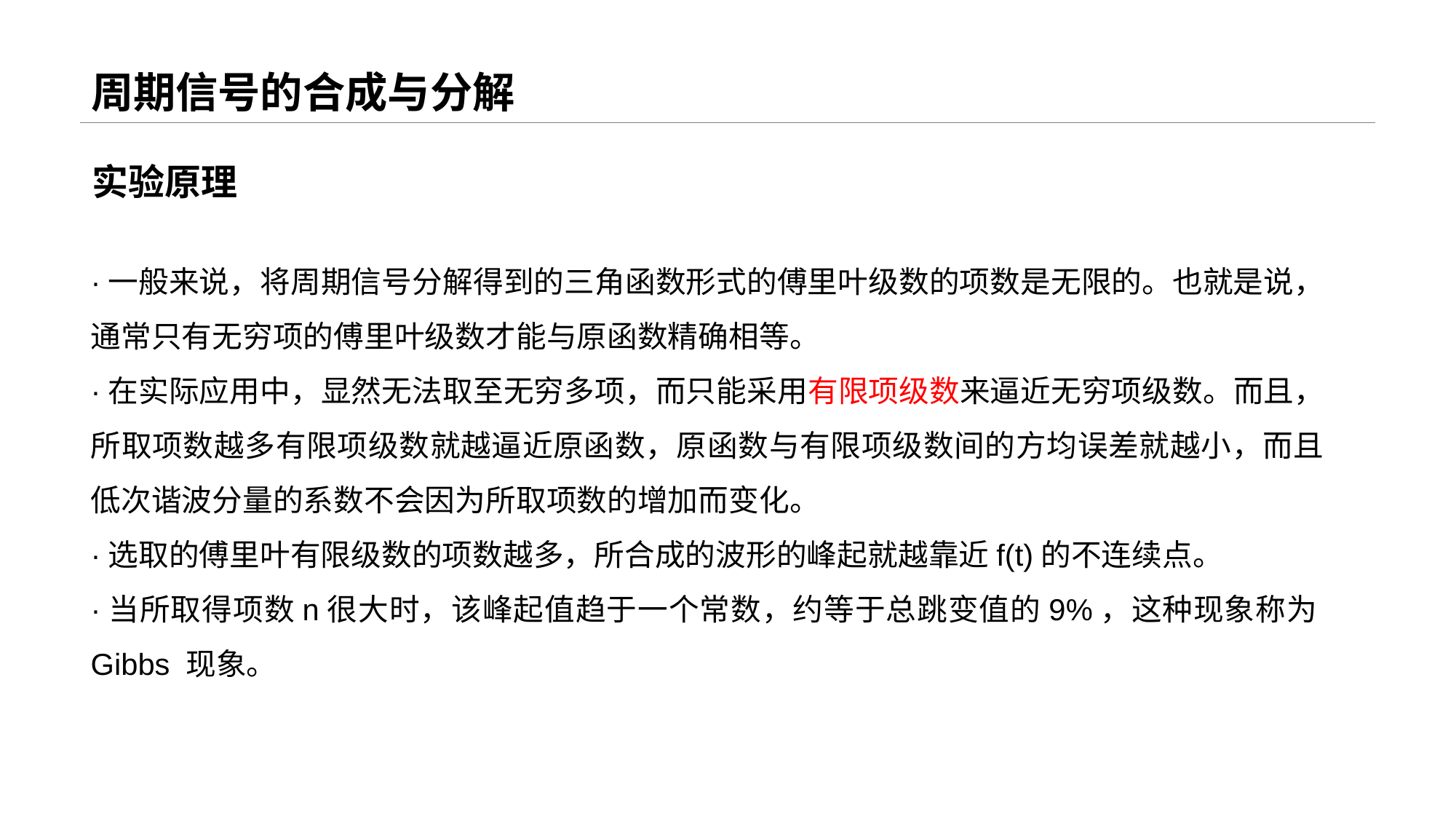

# 周期信号的合成与分解
实验原理
·一般来说，将周期信号分解得到的三角函数形式的傅里叶级数的项数是无限的。也就是说，通常只有无穷项的傅里叶级数才能与原函数精确相等。
·在实际应用中，显然无法取至无穷多项，而只能采用有限项级数来逼近无穷项级数。而且，所取项数越多有限项级数就越逼近原函数，原函数与有限项级数间的方均误差就越小，而且低次谐波分量的系数不会因为所取项数的增加而变化。
·选取的傅里叶有限级数的项数越多，所合成的波形的峰起就越靠近f(t)的不连续点。
·当所取得项数n很大时，该峰起值趋于一个常数，约等于总跳变值的9%，这种现象称为Gibbs 现象。